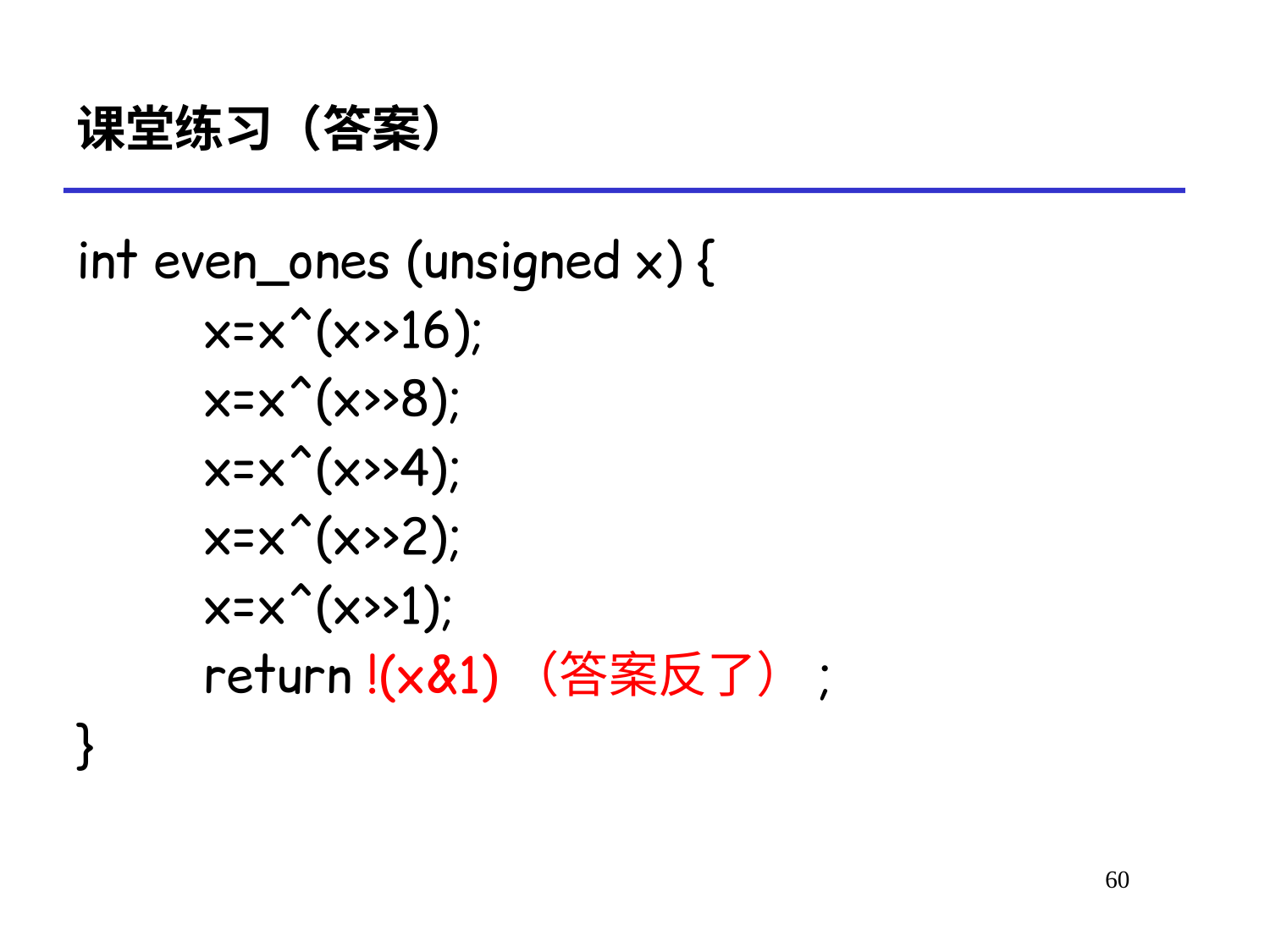

# 课堂练习（答案）
int even_ones (unsigned x) {
	x=x^(x>>16);
	x=x^(x>>8);
	x=x^(x>>4);
	x=x^(x>>2);
	x=x^(x>>1);
	return !(x&1)（答案反了）;
}

60